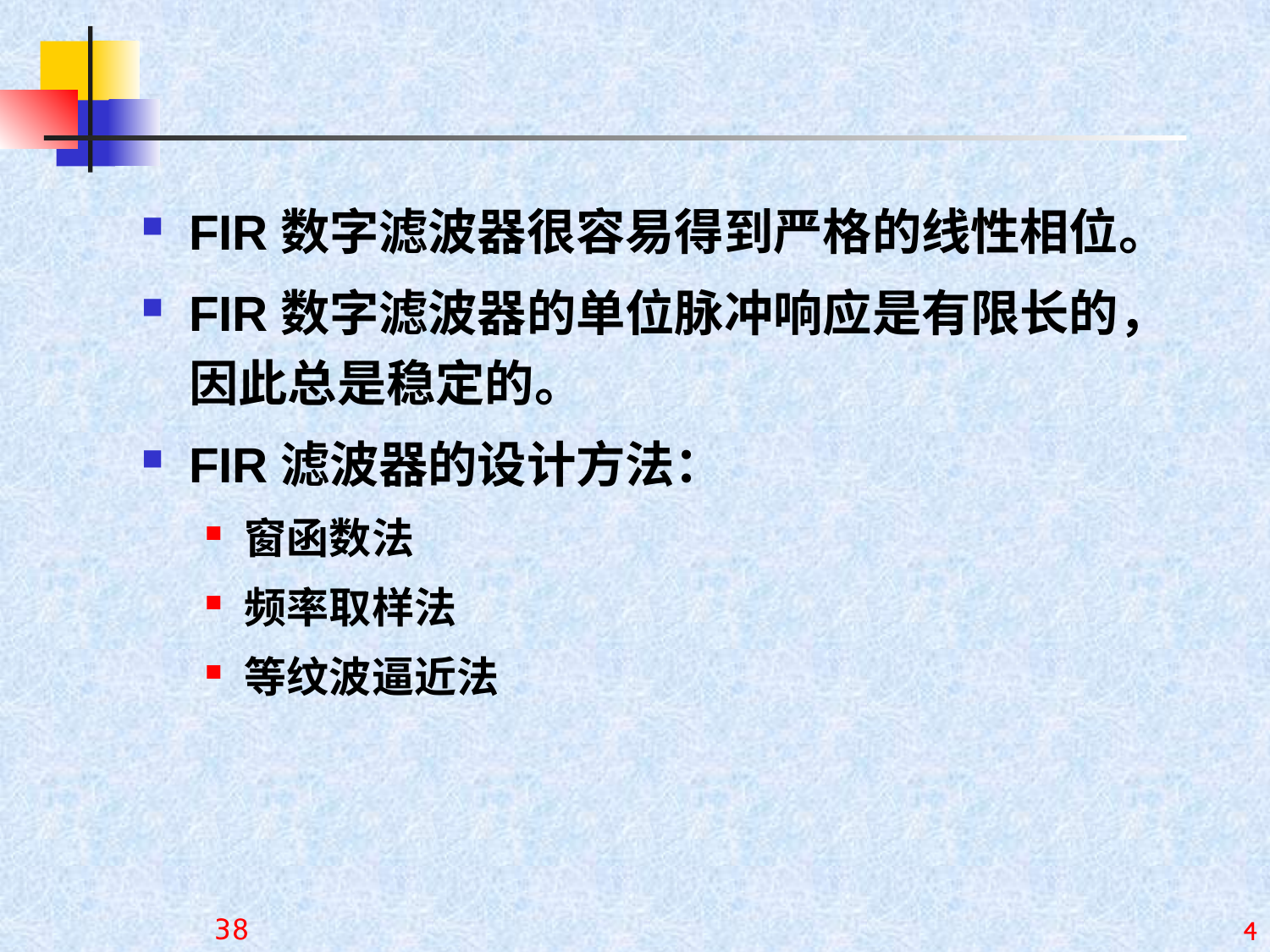

#
FIR数字滤波器很容易得到严格的线性相位。
FIR数字滤波器的单位脉冲响应是有限长的，因此总是稳定的。
FIR滤波器的设计方法：
窗函数法
频率取样法
等纹波逼近法
38
4